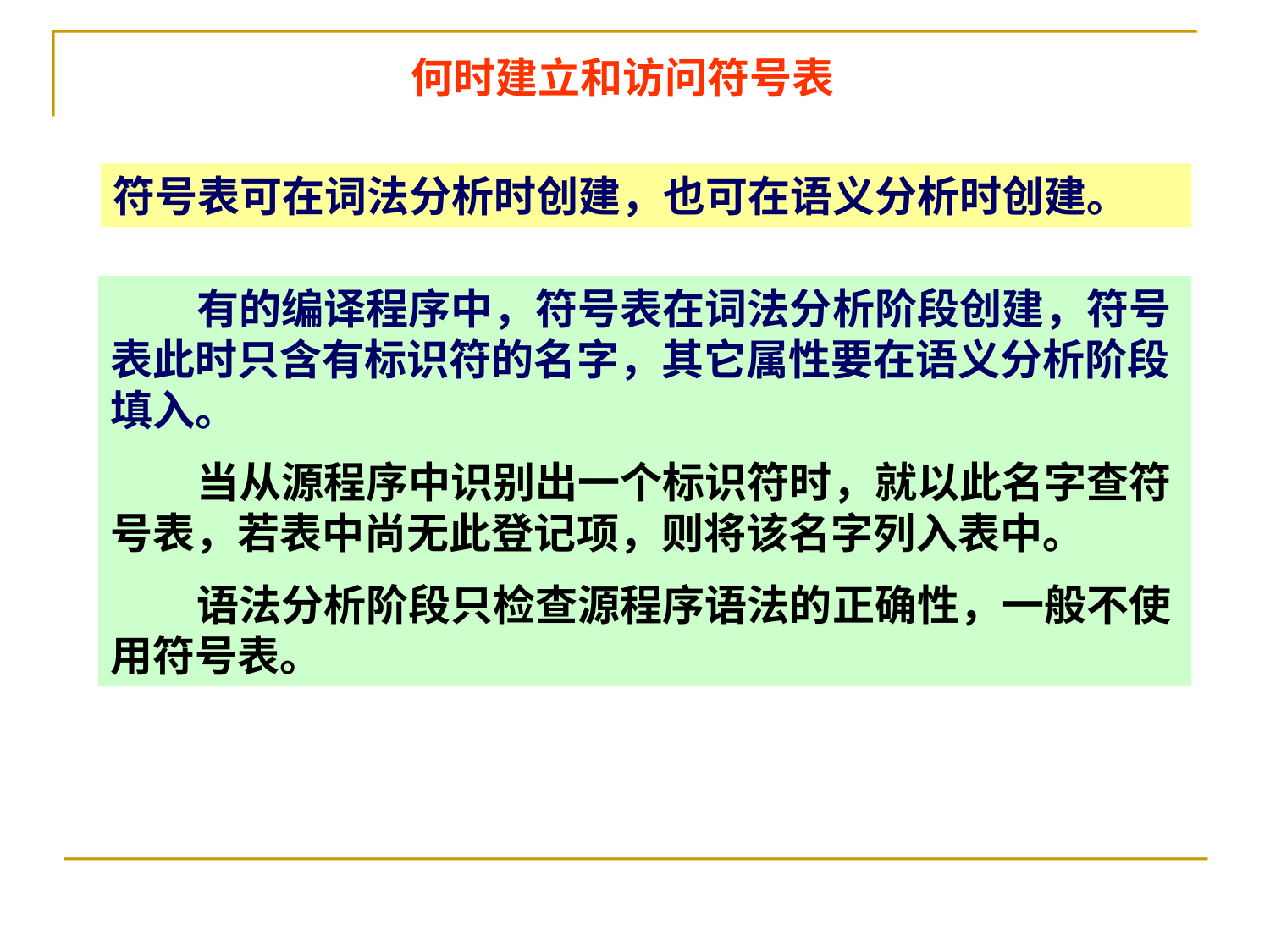

# 何时建立和访问符号表
符号表可在词法分析时创建，也可在语义分析时创建。
        有的编译程序中，符号表在词法分析阶段创建，符号表此时只含有标识符的名字，其它属性要在语义分析阶段填入。
        当从源程序中识别出一个标识符时，就以此名字查符号表，若表中尚无此登记项，则将该名字列入表中。
        语法分析阶段只检查源程序语法的正确性，一般不使用符号表。